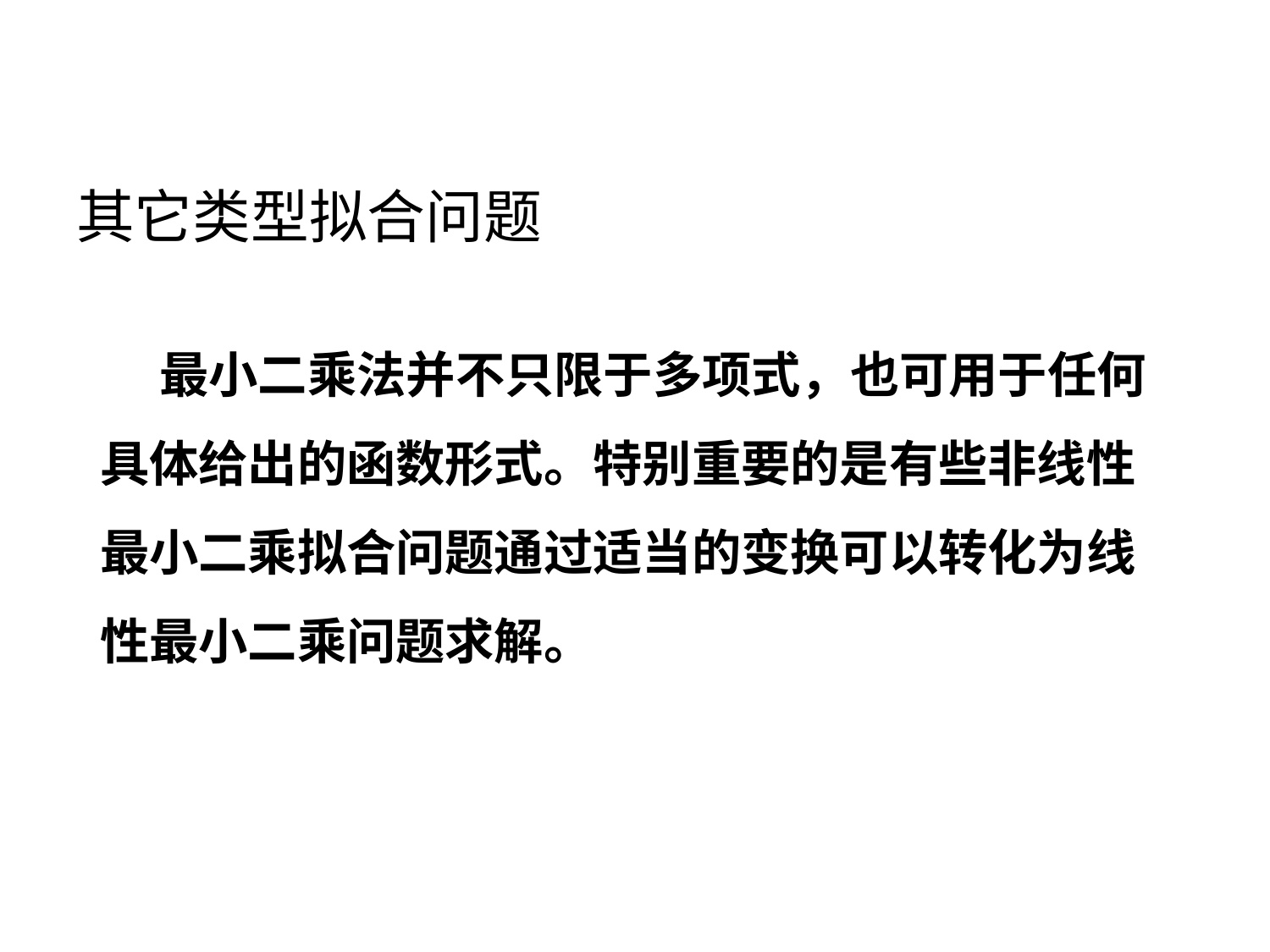

# 其它类型拟合问题
  　最小二乘法并不只限于多项式，也可用于任何具体给出的函数形式。特别重要的是有些非线性最小二乘拟合问题通过适当的变换可以转化为线性最小二乘问题求解。